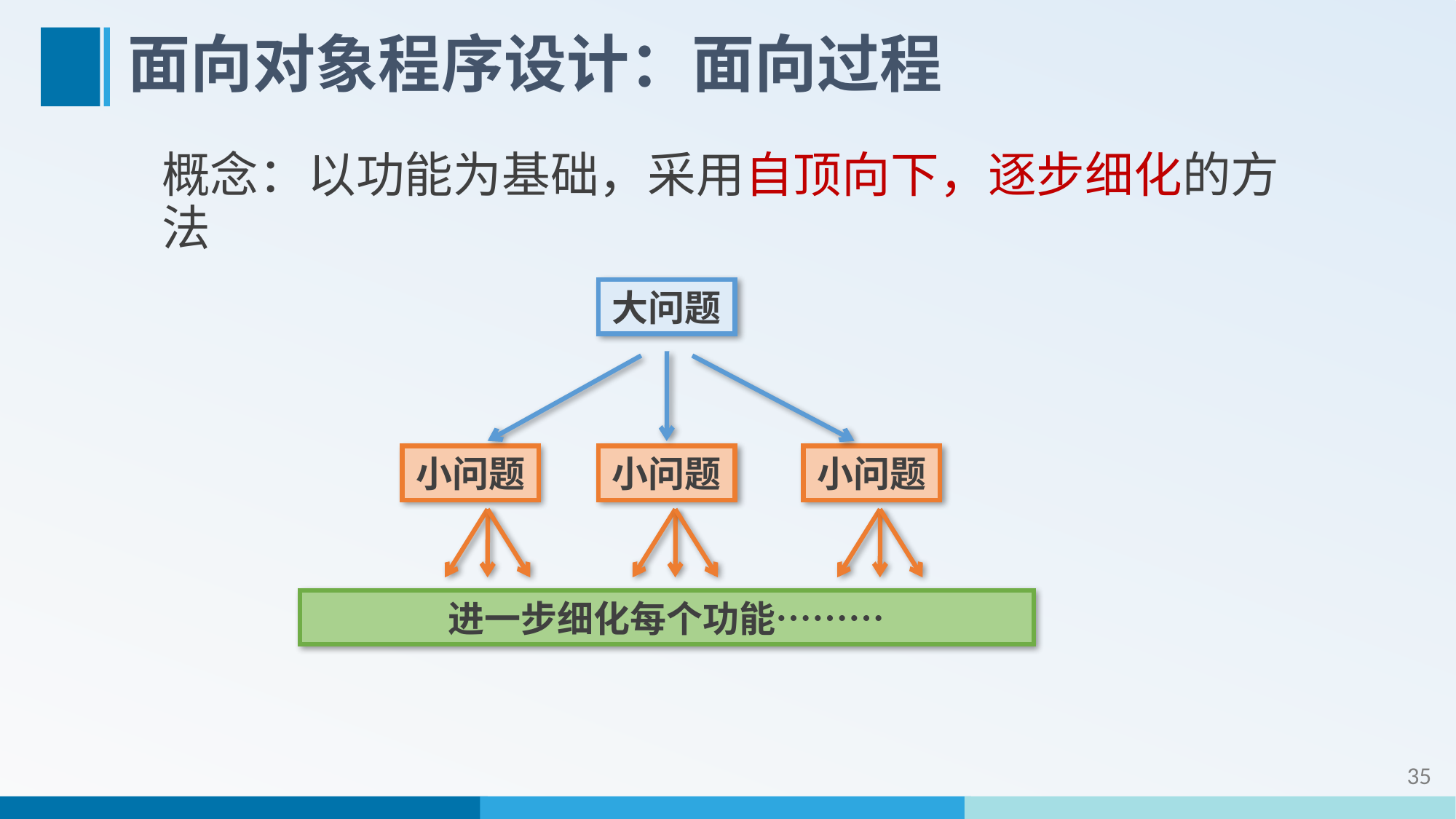

# 面向对象程序设计：面向过程
概念：以功能为基础，采用自顶向下，逐步细化的方法
大问题
小问题
小问题
小问题
进一步细化每个功能………